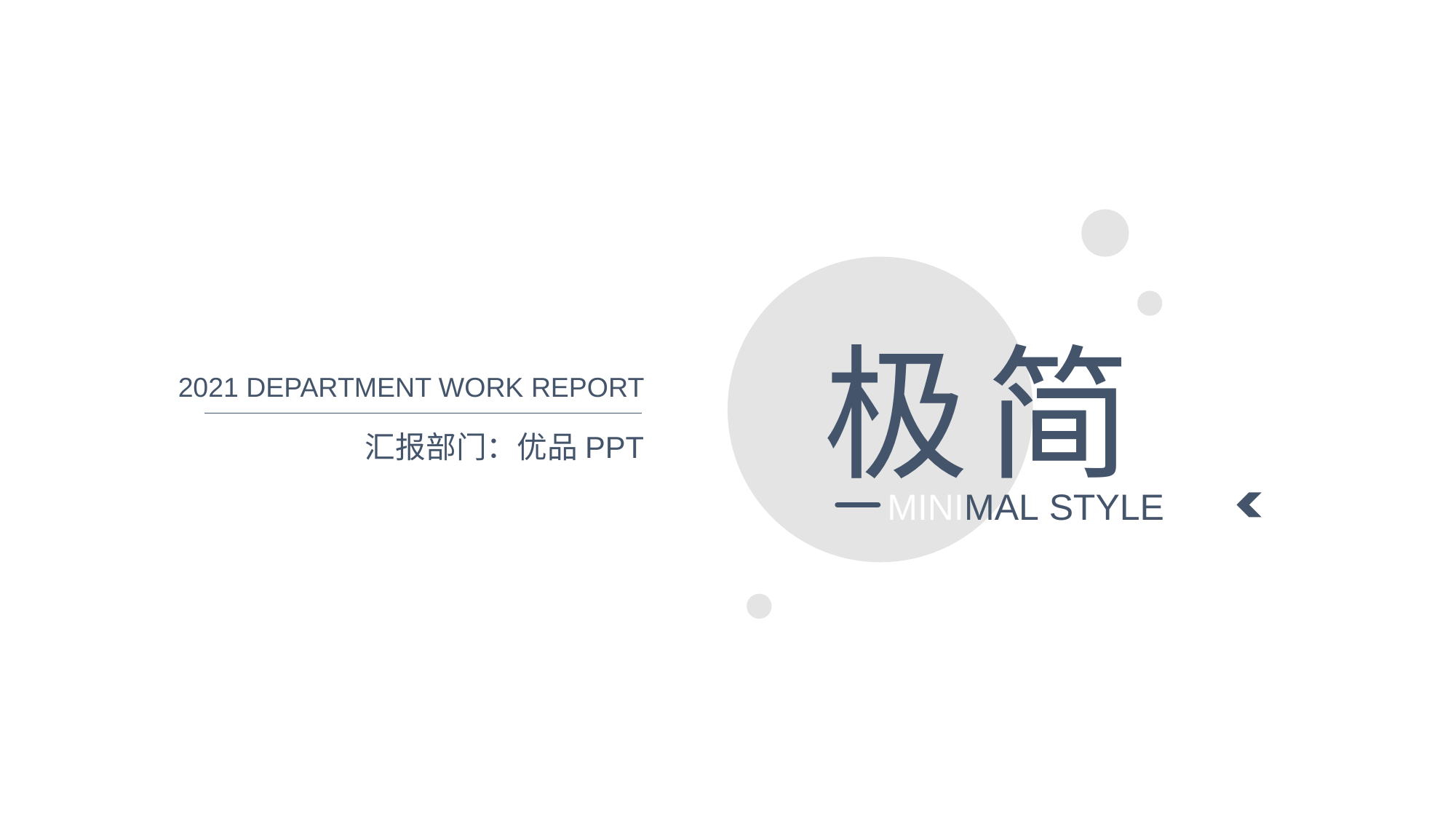

极
简
2021 DEPARTMENT WORK REPORT
汇报部门：优品PPT
MINIMAL STYLE